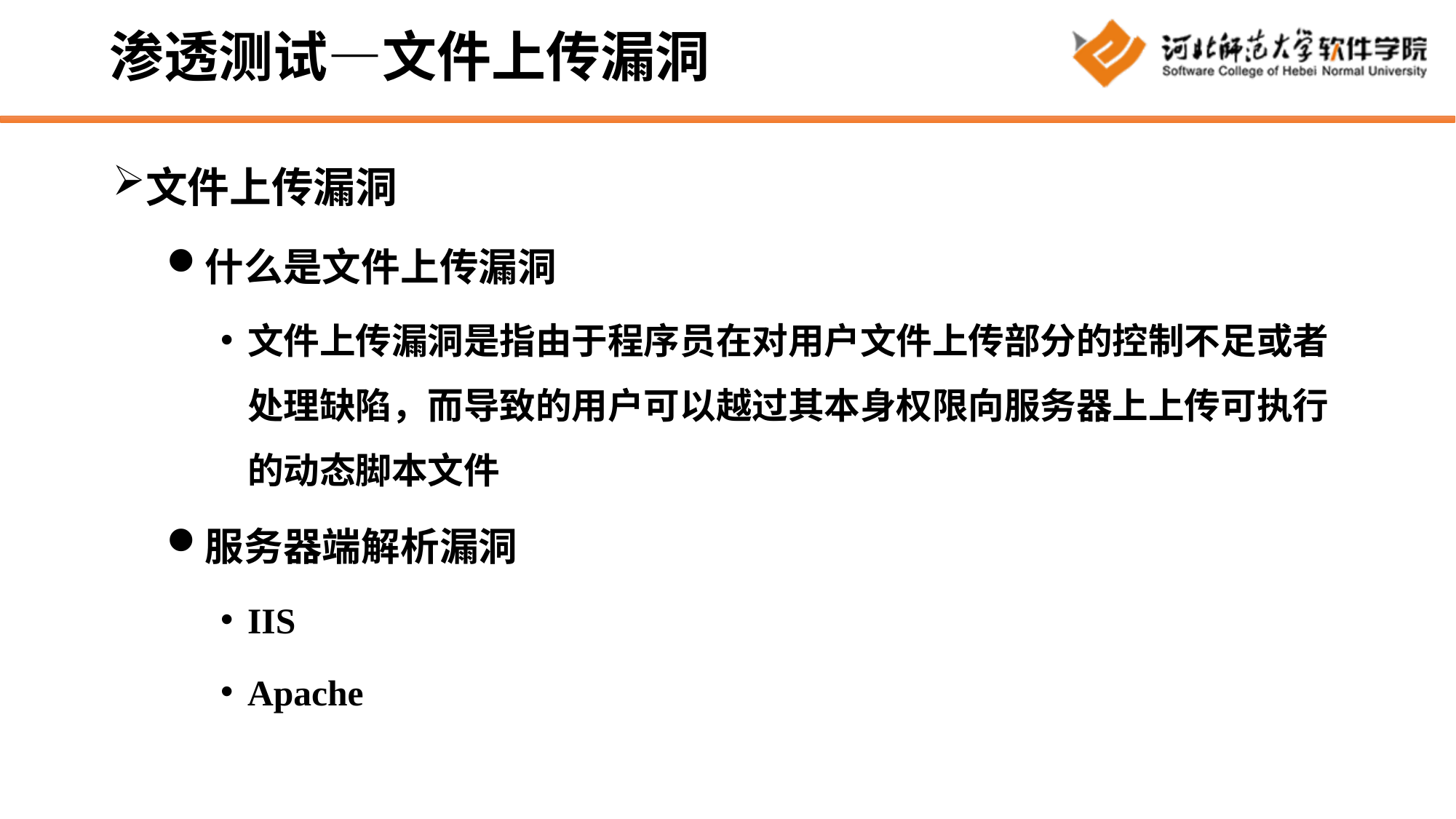

# 渗透测试—文件上传漏洞
文件上传漏洞
什么是文件上传漏洞
文件上传漏洞是指由于程序员在对用户文件上传部分的控制不足或者处理缺陷，而导致的用户可以越过其本身权限向服务器上上传可执行的动态脚本文件
服务器端解析漏洞
IIS
Apache